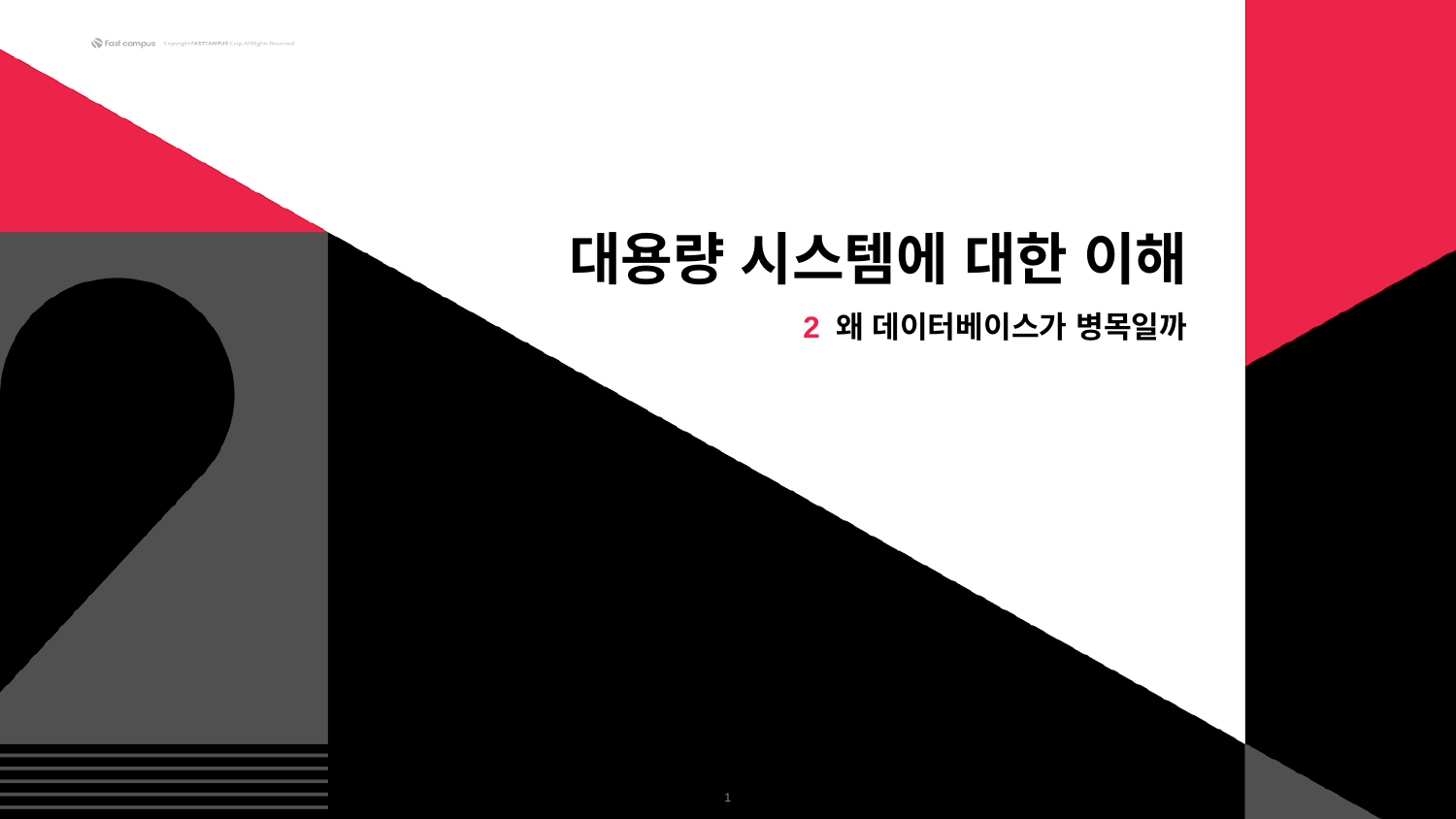

대용량 시스템에 대한 이해

2 왜 데이터베이스가 병목일까
1